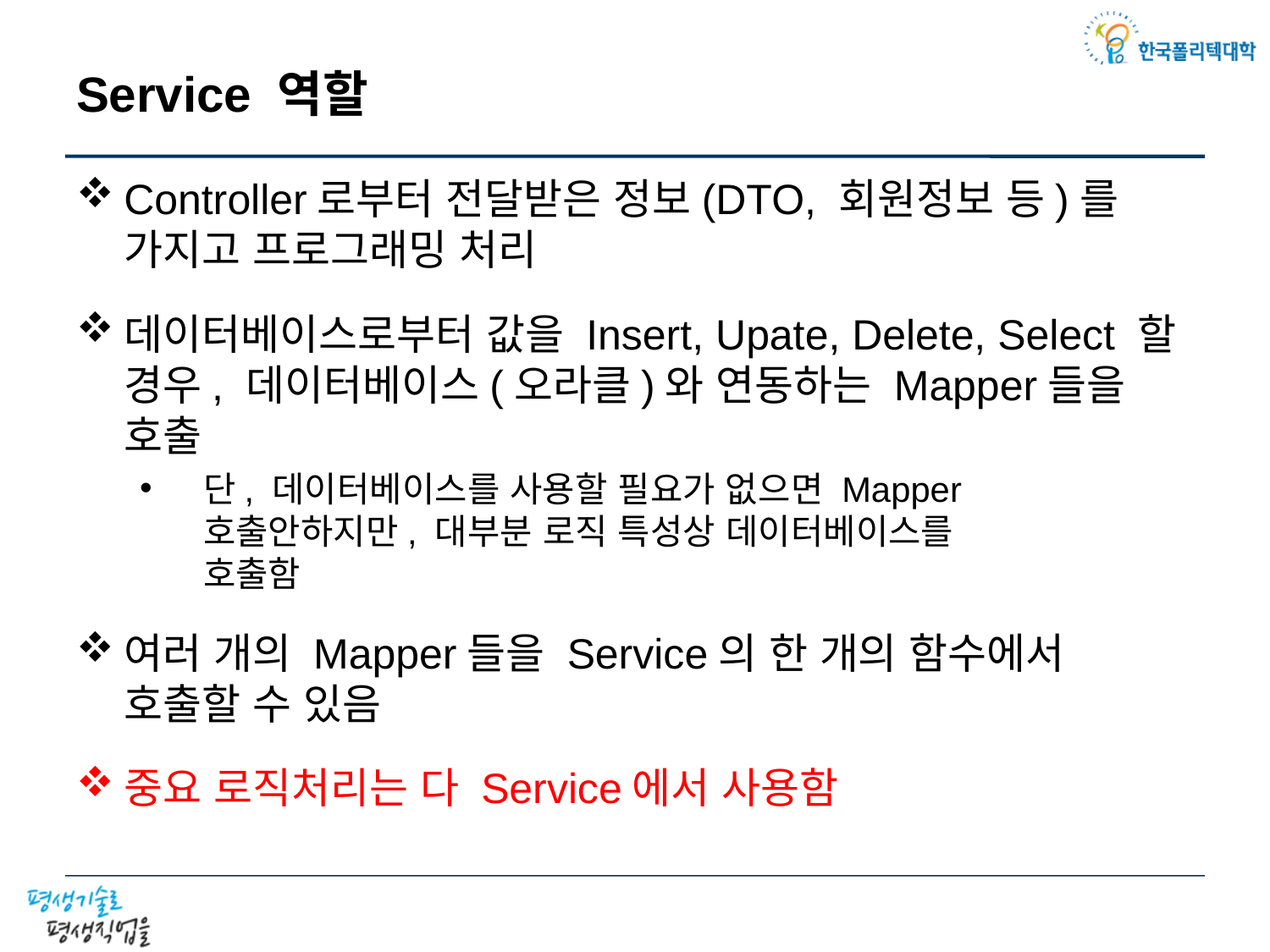

# Service 역할
Controller로부터 전달받은 정보(DTO, 회원정보 등)를
가지고 프로그래밍 처리

데이터베이스로부터 값을 Insert, Upate, Delete, Select 할 경우, 데이터베이스(오라클)와 연동하는 Mapper들을 호출
단, 데이터베이스를 사용할 필요가 없으면 Mapper
호출안하지만, 대부분 로직 특성상 데이터베이스를
호출함

여러 개의 Mapper들을 Service의 한 개의 함수에서 호출할 수 있음

중요 로직처리는 다 Service에서 사용함